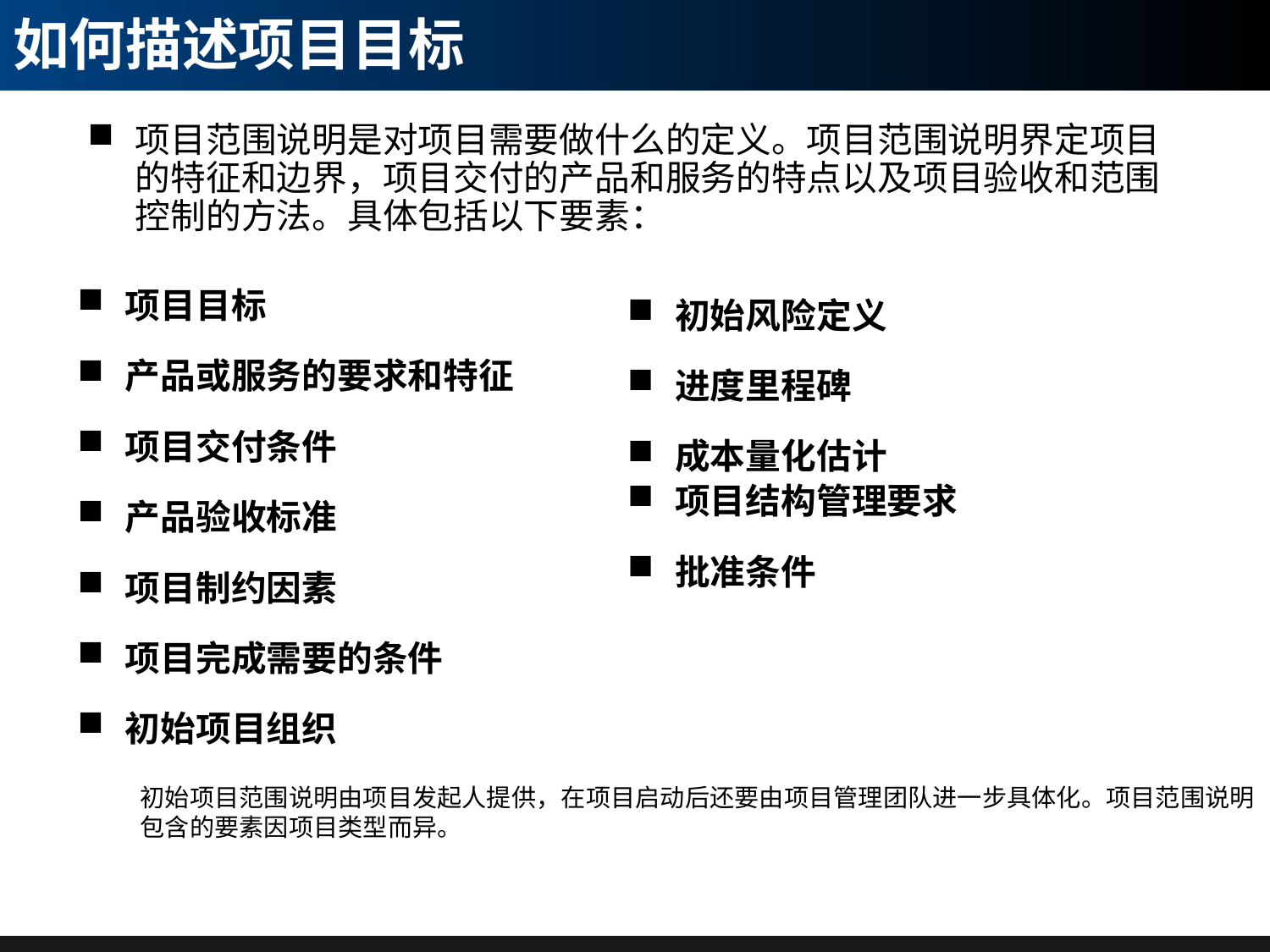

# 如何描述项目目标
项目范围说明是对项目需要做什么的定义。项目范围说明界定项目的特征和边界，项目交付的产品和服务的特点以及项目验收和范围控制的方法。具体包括以下要素：
项目目标
产品或服务的要求和特征
项目交付条件
产品验收标准
项目制约因素
项目完成需要的条件
初始项目组织
初始风险定义
进度里程碑
成本量化估计
项目结构管理要求
批准条件
初始项目范围说明由项目发起人提供，在项目启动后还要由项目管理团队进一步具体化。项目范围说明包含的要素因项目类型而异。